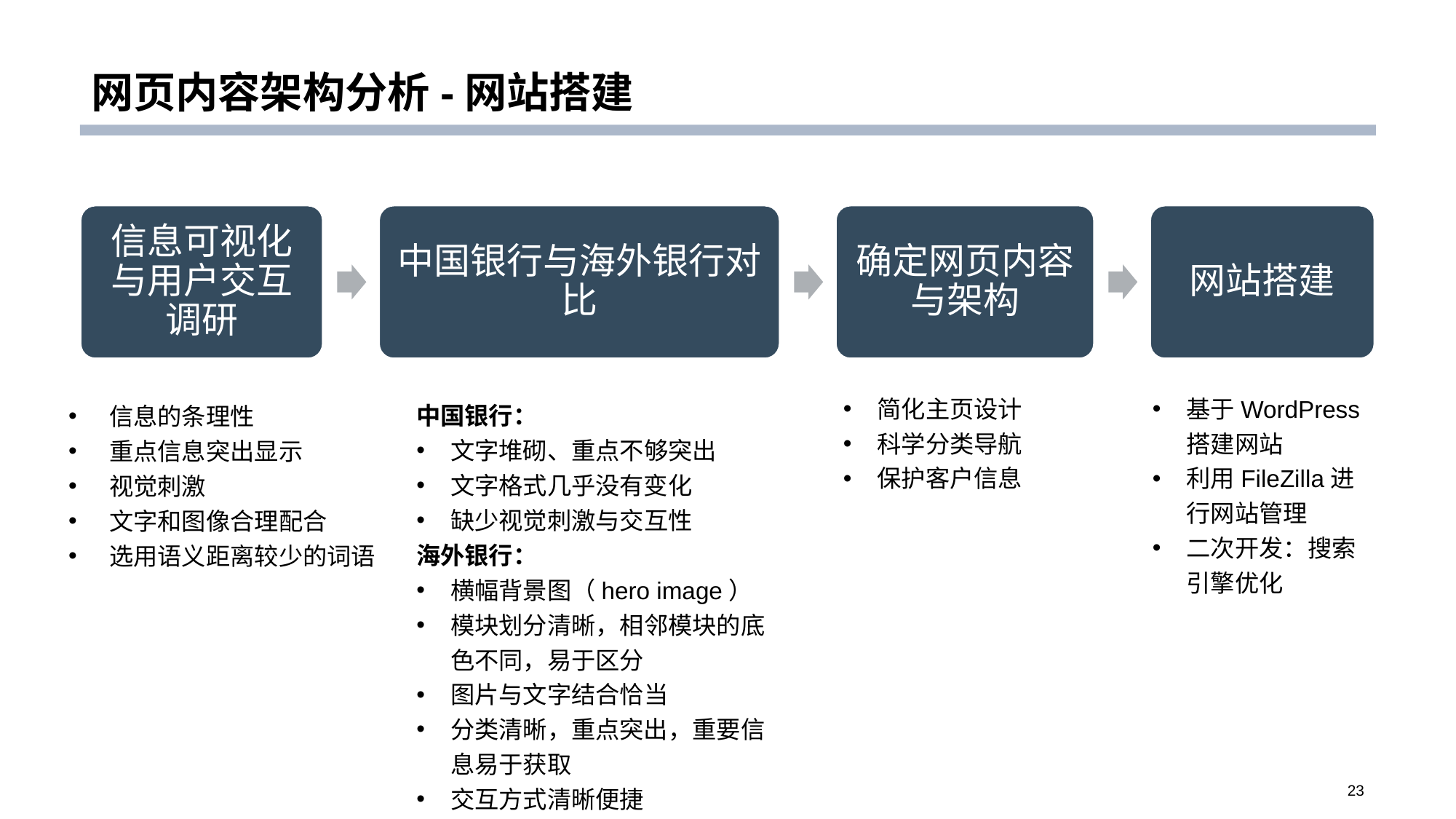

# 网页内容架构分析-网站搭建

信息可视化与用户交互调研
中国银行与海外银行对比
确定网页内容与架构
网站搭建

简化主页设计
科学分类导航
保护客户信息
基于WordPress搭建网站
利用FileZilla进行网站管理
二次开发：搜索引擎优化

中国银行：
文字堆砌、重点不够突出
文字格式几乎没有变化
缺少视觉刺激与交互性
海外银行：
横幅背景图（hero image）
模块划分清晰，相邻模块的底色不同，易于区分
图片与文字结合恰当
分类清晰，重点突出，重要信息易于获取
交互方式清晰便捷

信息的条理性
重点信息突出显示
视觉刺激
文字和图像合理配合
选用语义距离较少的词语
23